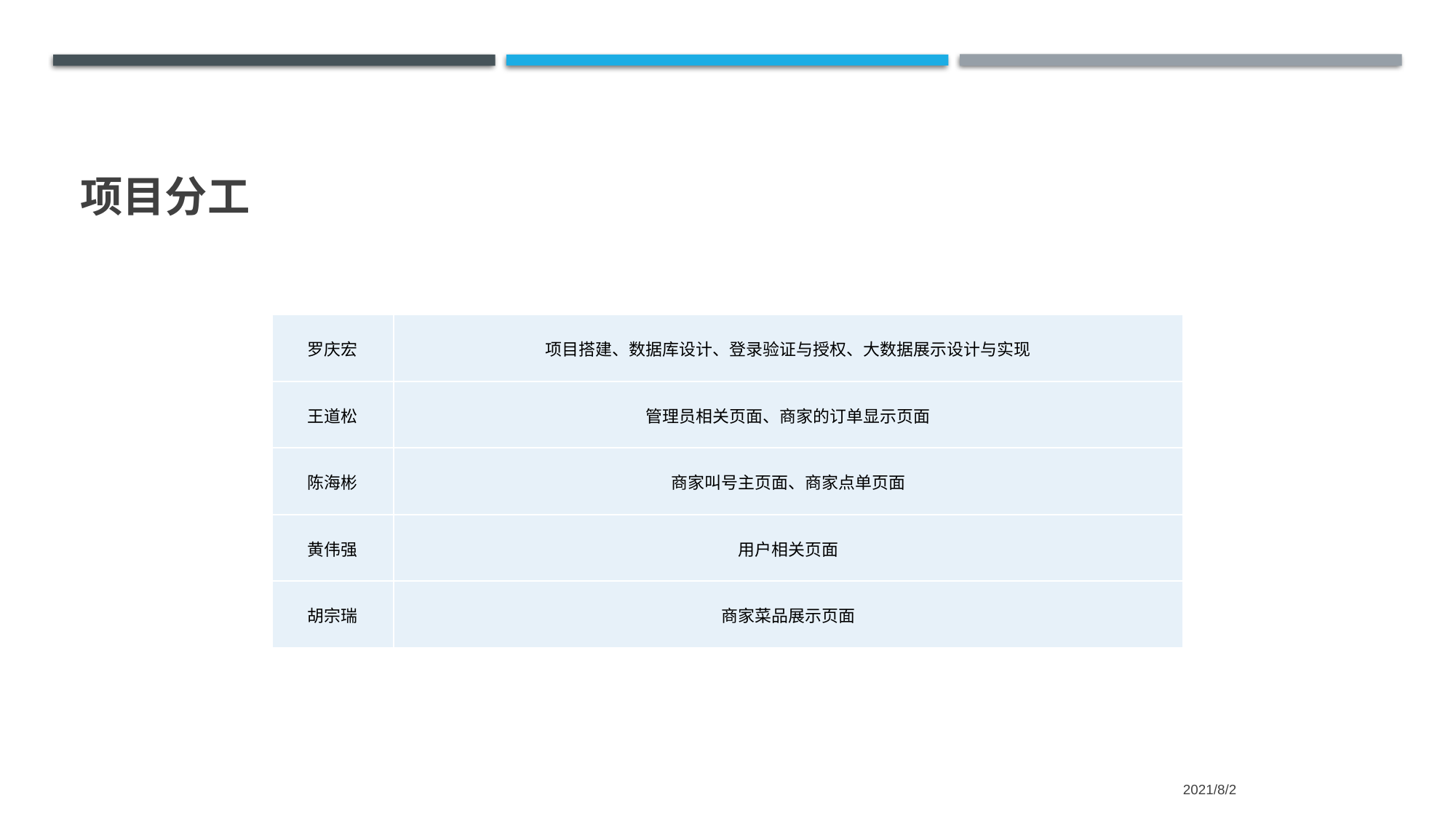

# 项目分工
| 罗庆宏 | 项目搭建、数据库设计、登录验证与授权、大数据展示设计与实现 |
| --- | --- |
| 王道松 | 管理员相关页面、商家的订单显示页面 |
| 陈海彬 | 商家叫号主页面、商家点单页面 |
| 黄伟强 | 用户相关页面 |
| 胡宗瑞 | 商家菜品展示页面 |
2021/8/2